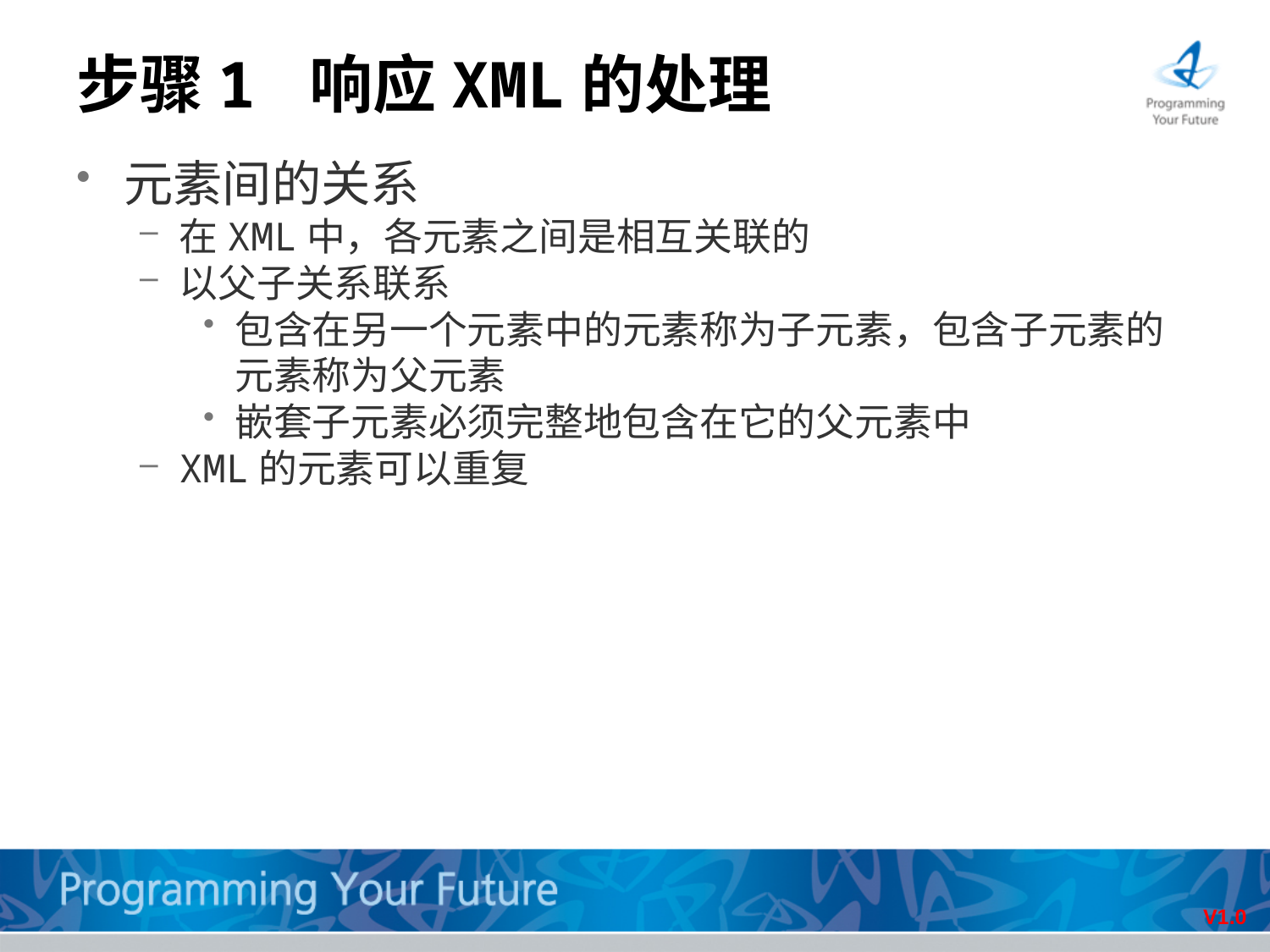

# 步骤1 响应XML的处理
元素间的关系
在XML中，各元素之间是相互关联的
以父子关系联系
包含在另一个元素中的元素称为子元素，包含子元素的元素称为父元素
嵌套子元素必须完整地包含在它的父元素中
XML的元素可以重复